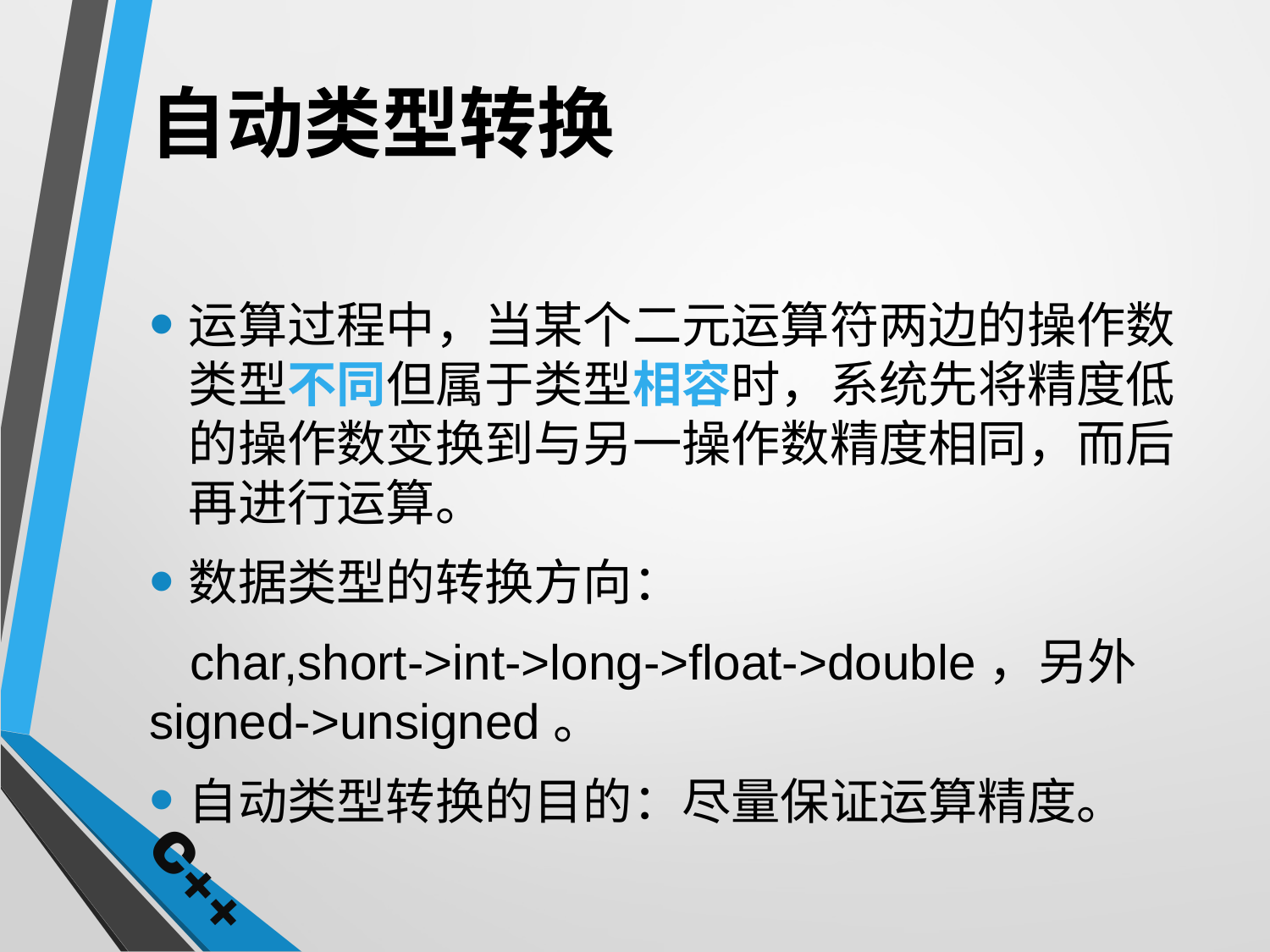

# 自动类型转换
运算过程中，当某个二元运算符两边的操作数类型不同但属于类型相容时，系统先将精度低的操作数变换到与另一操作数精度相同，而后再进行运算。
数据类型的转换方向：
   char,short->int->long->float->double，另外signed->unsigned。
自动类型转换的目的：尽量保证运算精度。